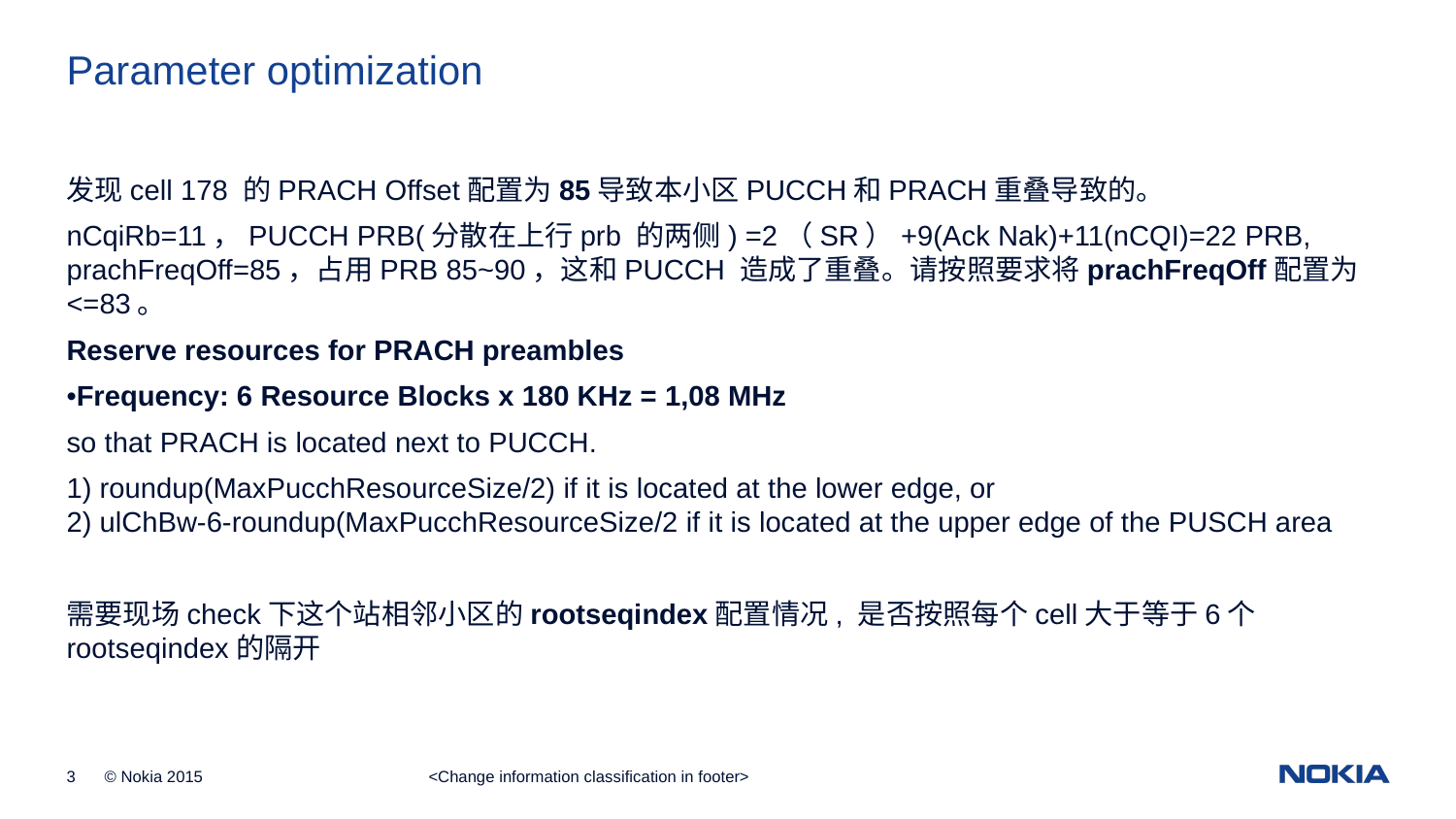

Parameter optimization

发现cell 178 的PRACH Offset配置为85导致本小区PUCCH和PRACH重叠导致的。
nCqiRb=11，PUCCH PRB(分散在上行prb 的两侧) =2（SR）+9(Ack Nak)+11(nCQI)=22 PRB, prachFreqOff=85，占用PRB 85~90，这和PUCCH 造成了重叠。请按照要求将prachFreqOff配置为<=83。
Reserve resources for PRACH preambles
•Frequency: 6 Resource Blocks x 180 KHz = 1,08 MHz
so that PRACH is located next to PUCCH.
1) roundup(MaxPucchResourceSize/2) if it is located at the lower edge, or
2) ulChBw-6-roundup(MaxPucchResourceSize/2 if it is located at the upper edge of the PUSCH area

需要现场check下这个站相邻小区的rootseqindex配置情况, 是否按照每个cell大于等于6个rootseqindex的隔开

<Change information classification in footer>